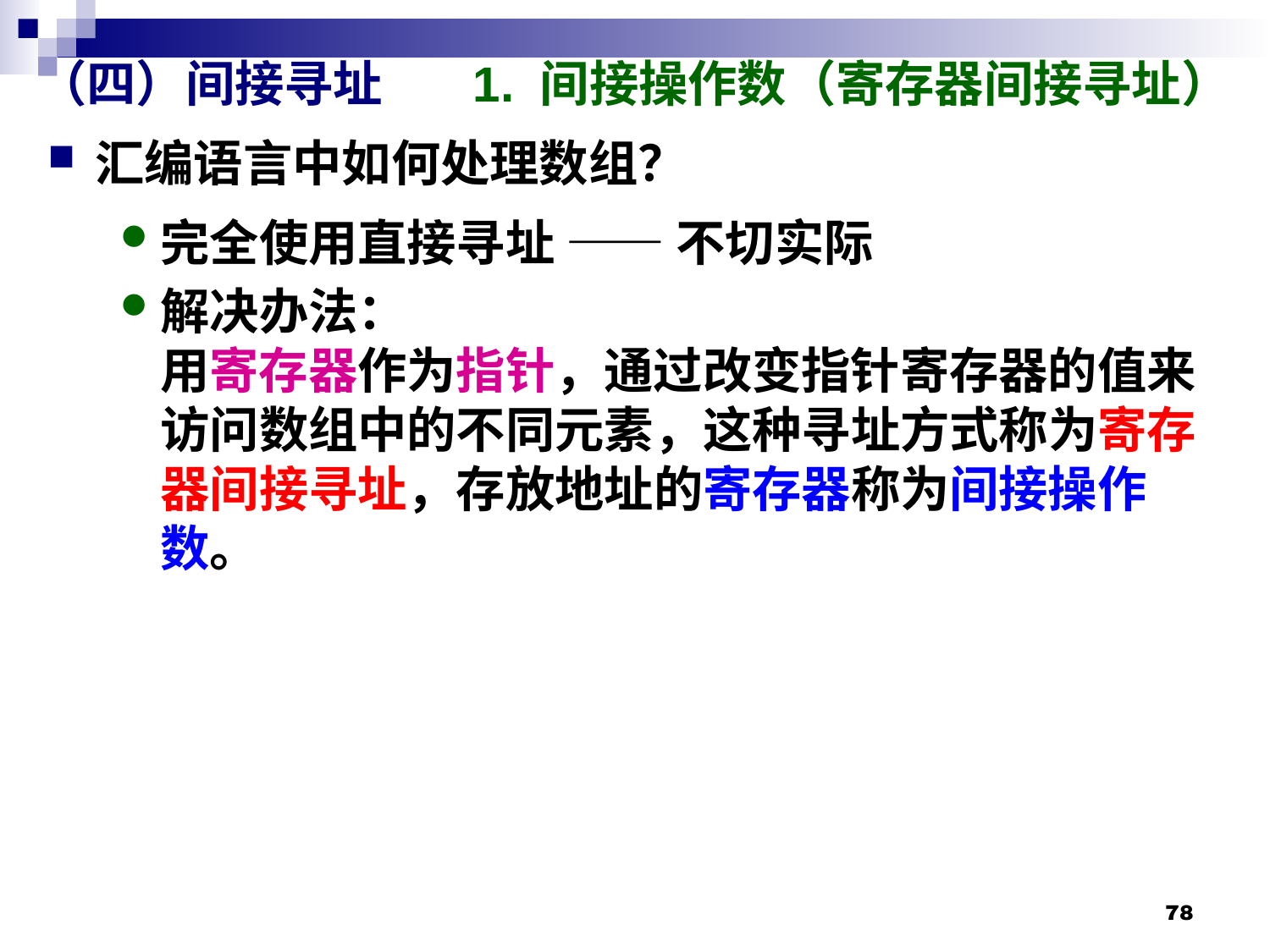

# （四）间接寻址       1. 间接操作数（寄存器间接寻址）
汇编语言中如何处理数组？
完全使用直接寻址 —— 不切实际
解决办法：
用寄存器作为指针，通过改变指针寄存器的值来访问数组中的不同元素，这种寻址方式称为寄存器间接寻址，存放地址的寄存器称为间接操作数。
78